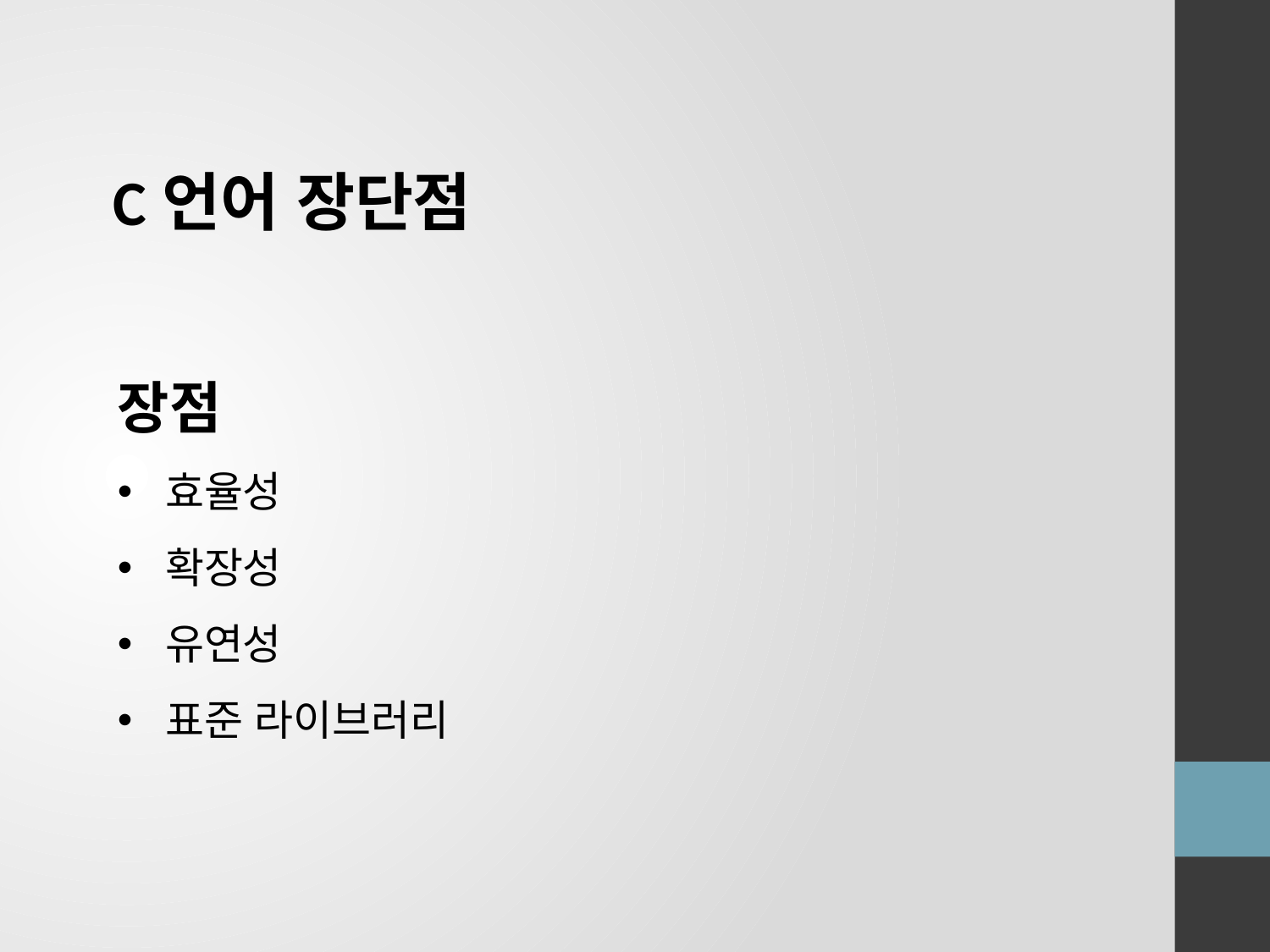

C언어 장단점
장점
효율성
확장성
유연성
표준 라이브러리